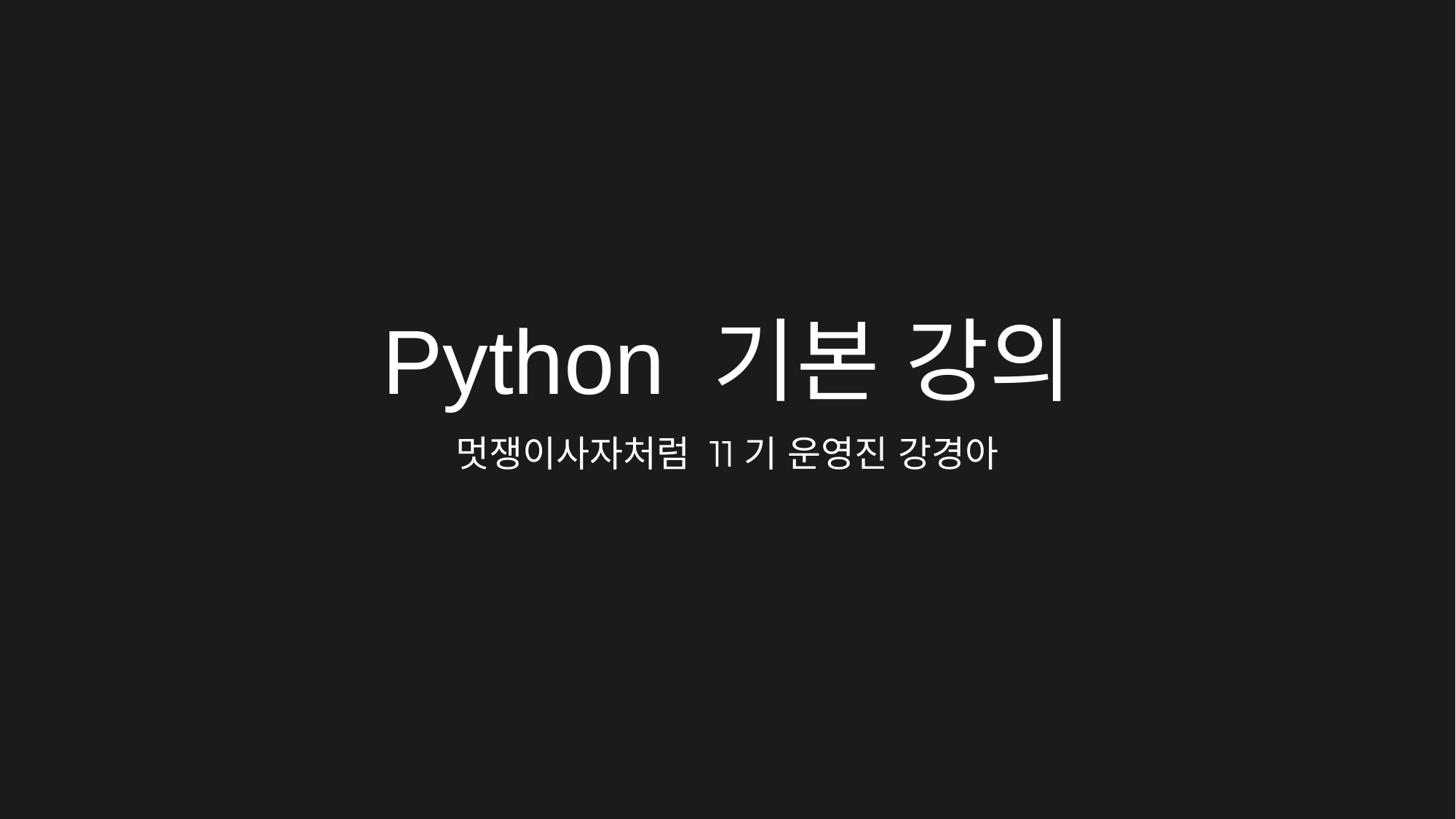

# Python 기본 강의
멋쟁이사자처럼 11기 운영진 강경아